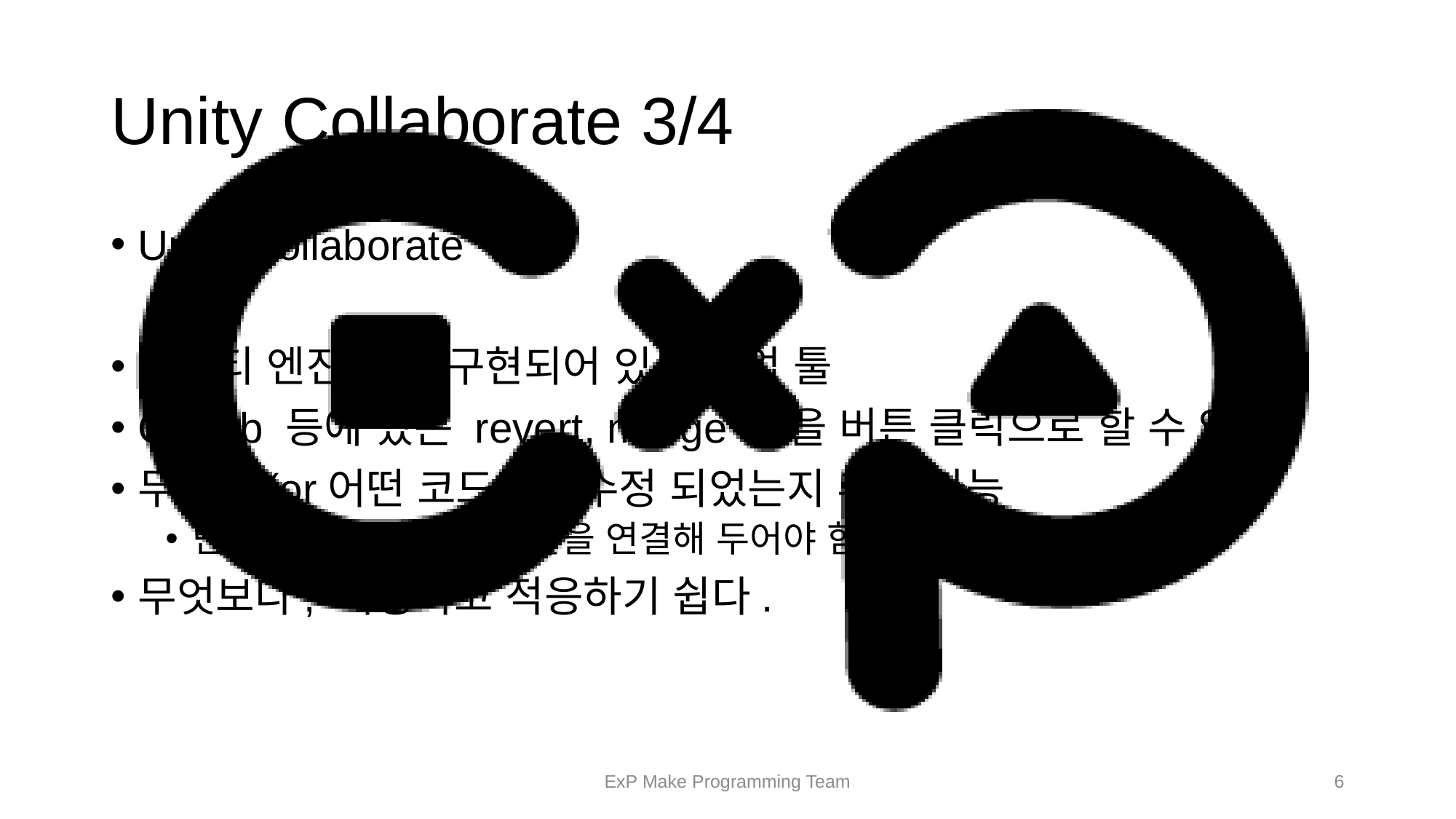

# Unity Collaborate 3/4
Unity Collaborate 란?

유니티 엔진 내에 구현되어 있는 협업 툴
Github 등에 있는 revert, merge 등을 버튼 클릭으로 할 수 있음.
무엇이(or어떤 코드가) 수정 되었는지 추적 가능
단, 코드의 경우 외부 툴을 연결해 두어야 함.
무엇보다, 사용하고 적응하기 쉽다.
ExP Make Programming Team
6